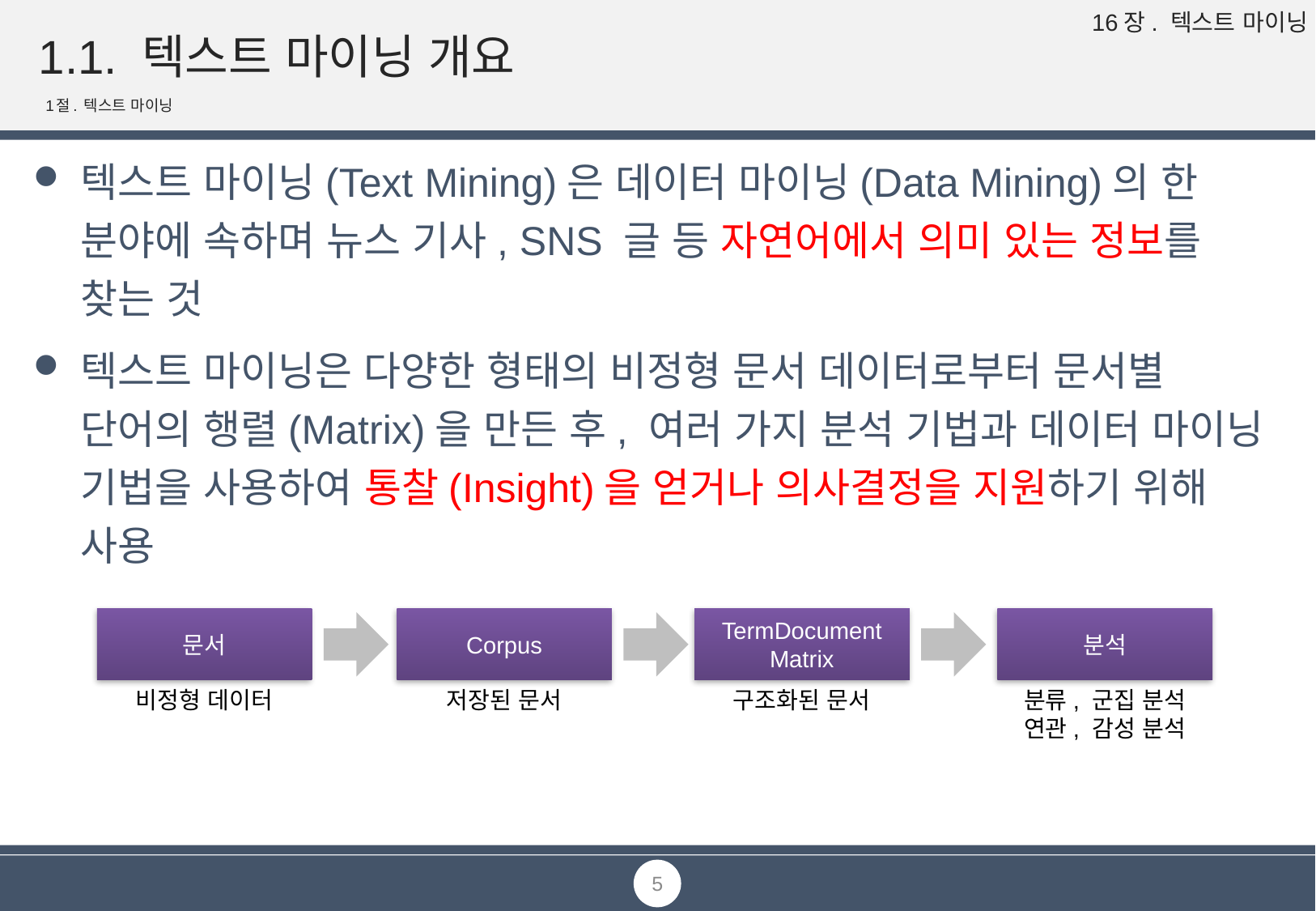

# 1.1. 텍스트 마이닝 개요
1절. 텍스트 마이닝
텍스트 마이닝(Text Mining)은 데이터 마이닝(Data Mining)의 한 분야에 속하며 뉴스 기사, SNS 글 등 자연어에서 의미 있는 정보를 찾는 것
텍스트 마이닝은 다양한 형태의 비정형 문서 데이터로부터 문서별 단어의 행렬(Matrix)을 만든 후, 여러 가지 분석 기법과 데이터 마이닝 기법을 사용하여 통찰(Insight)을 얻거나 의사결정을 지원하기 위해 사용

문서
Corpus
TermDocument Matrix
분석

비정형 데이터
저장된 문서
구조화된 문서
분류, 군집 분석
연관, 감성 분석
5